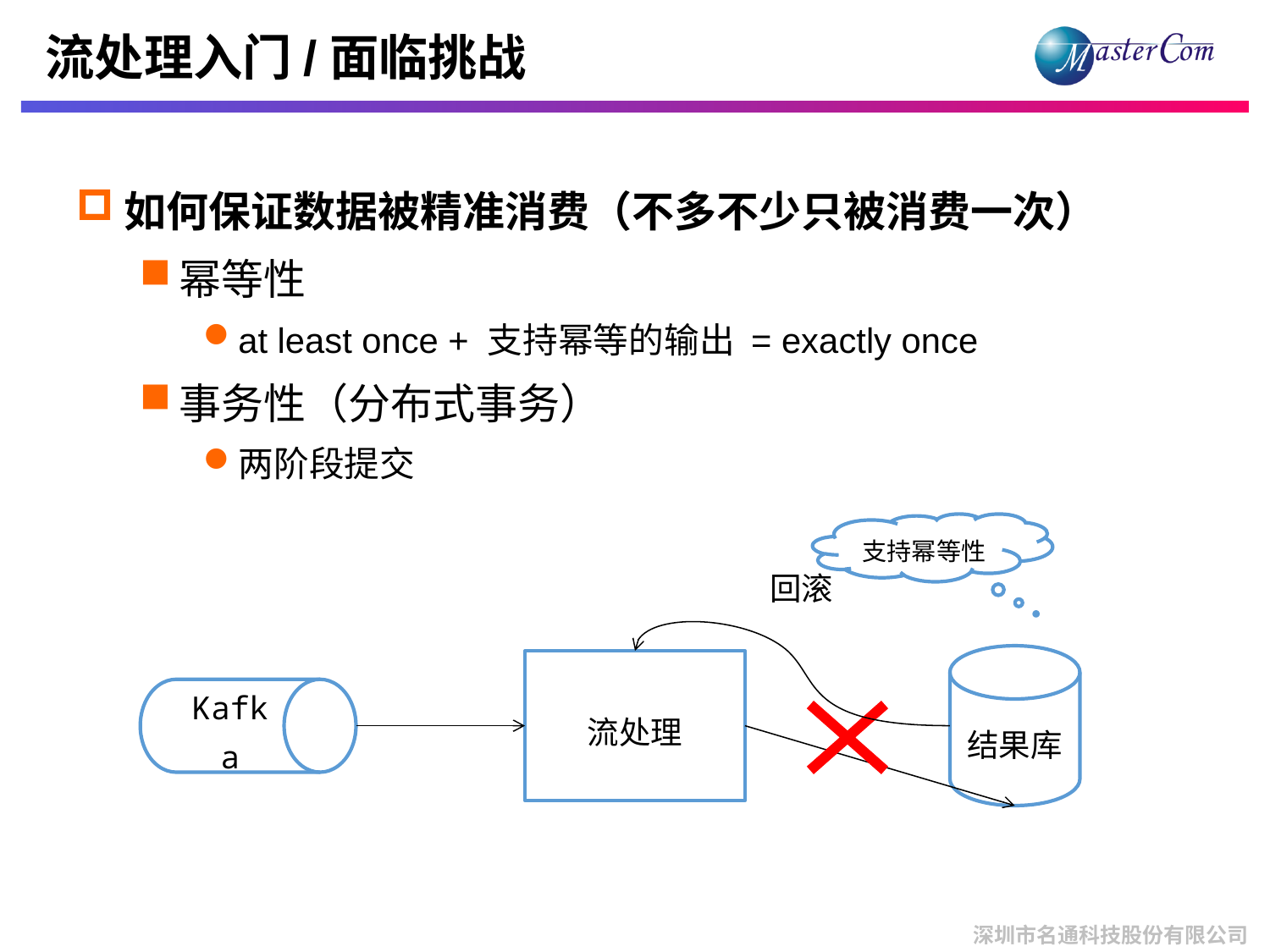

# 流处理入门/面临挑战
如何保证数据被精准消费（不多不少只被消费一次）
幂等性
at least once + 支持幂等的输出 = exactly once
事务性（分布式事务）
两阶段提交
支持幂等性
回滚
结果库
流处理

Kafka